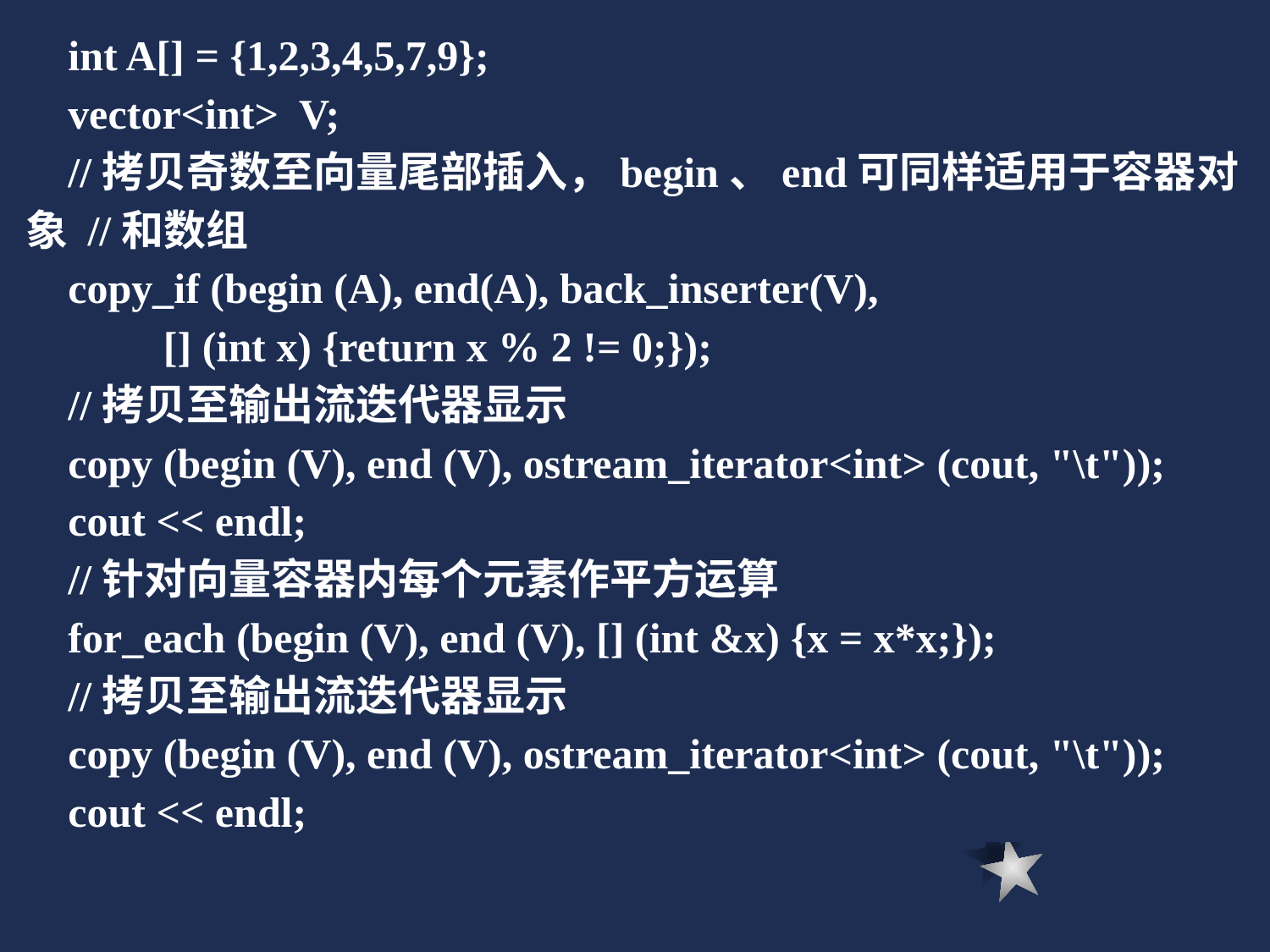

int A[] = {1,2,3,4,5,7,9};
    vector<int>  V;
    //拷贝奇数至向量尾部插入，begin、end可同样适用于容器对象 //和数组
    copy_if (begin (A), end(A), back_inserter(V),
             [] (int x) {return x % 2 != 0;});
    //拷贝至输出流迭代器显示
    copy (begin (V), end (V), ostream_iterator<int> (cout, "\t"));
    cout << endl;
    //针对向量容器内每个元素作平方运算
    for_each (begin (V), end (V), [] (int &x) {x = x*x;});
    //拷贝至输出流迭代器显示
    copy (begin (V), end (V), ostream_iterator<int> (cout, "\t"));
    cout << endl;
#